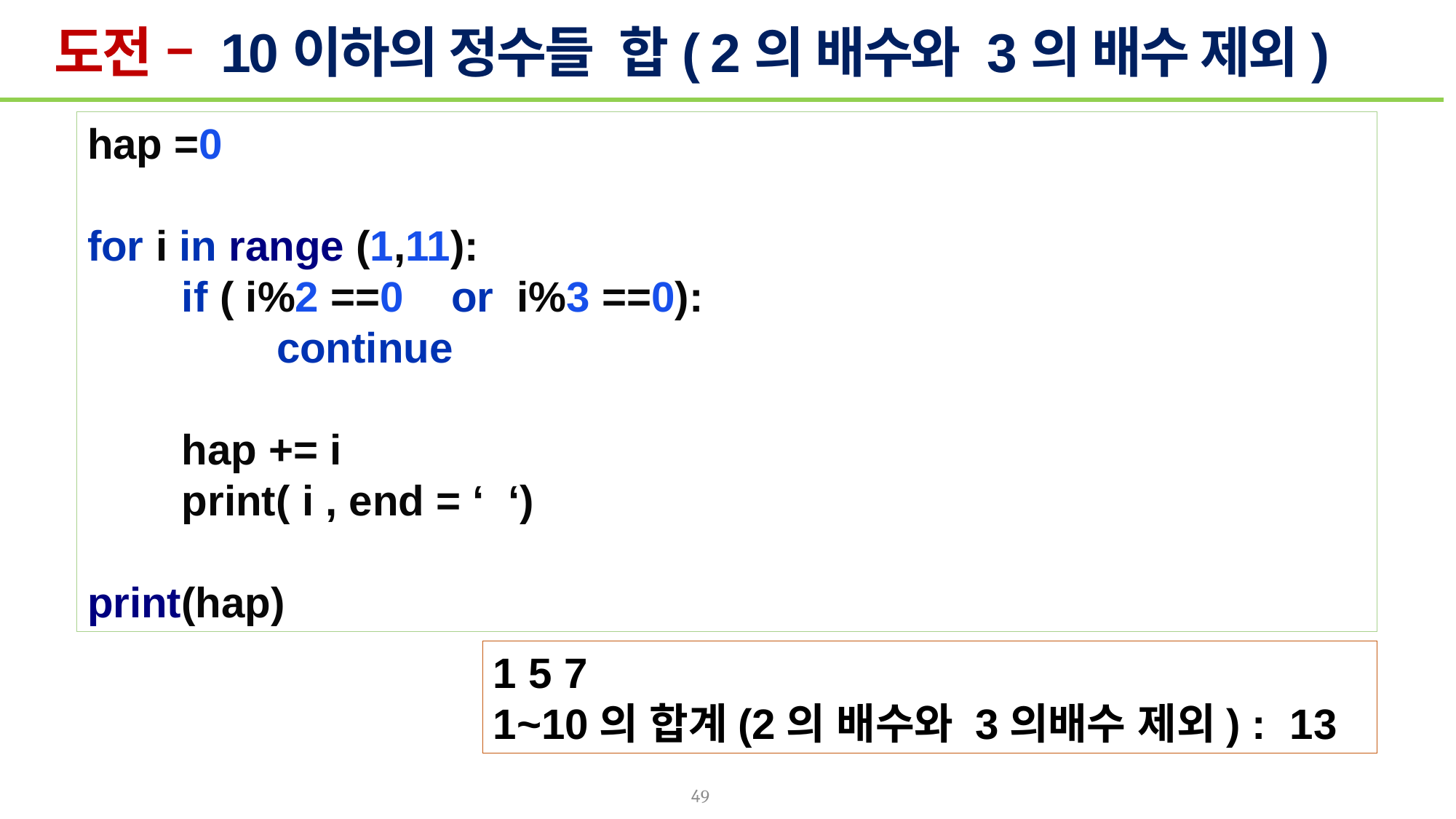

# 도전 – 10이하의 정수들  합( 2의 배수와 3의 배수 제외)
hap =0
for i in range (1,11):
        if ( i%2 ==0    or  i%3 ==0):
                continue
        hap += i
        print( i , end = ‘  ‘)
print(hap)
1 5 7
1~10의 합계(2의 배수와 3의배수 제외) :  13
49